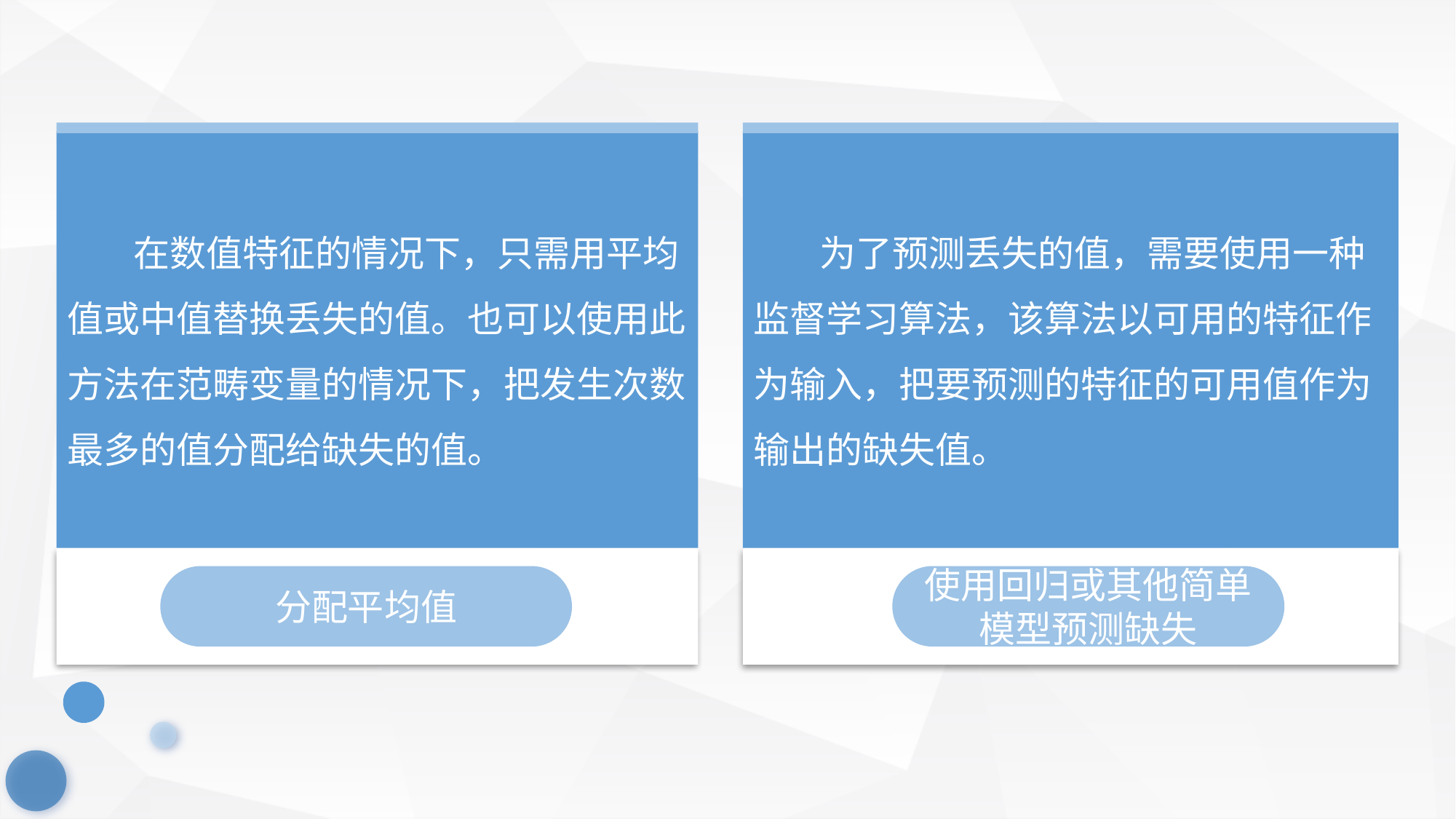

在数值特征的情况下，只需用平均值或中值替换丢失的值。也可以使用此方法在范畴变量的情况下，把发生次数最多的值分配给缺失的值。

分配平均值

       为了预测丢失的值，需要使用一种监督学习算法，该算法以可用的特征作为输入，把要预测的特征的可用值作为输出的缺失值。

使用回归或其他简单模型预测缺失